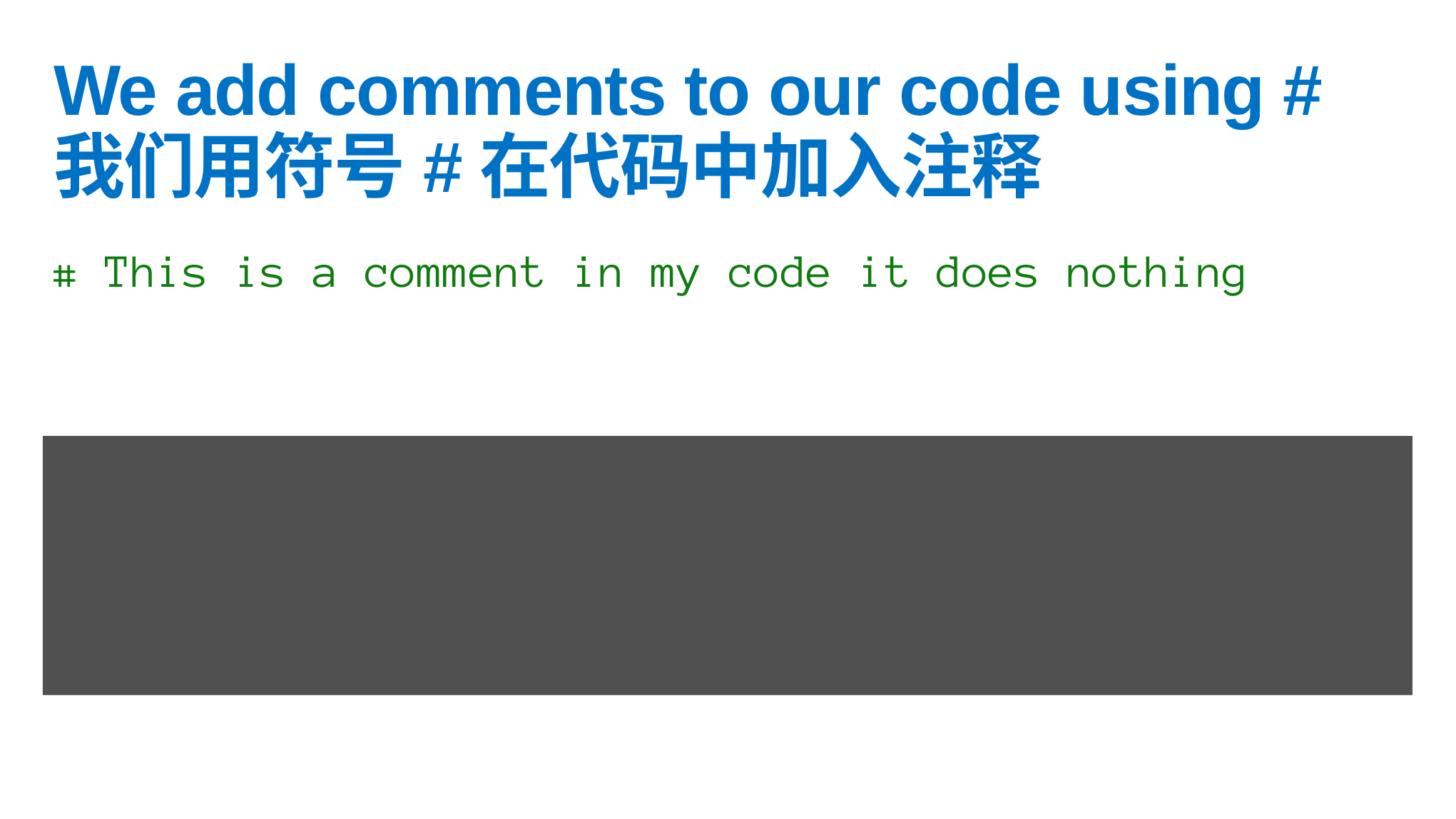

# We add comments to our code using # 我们用符号#在代码中加入注释
# This is a comment in my code it does nothing